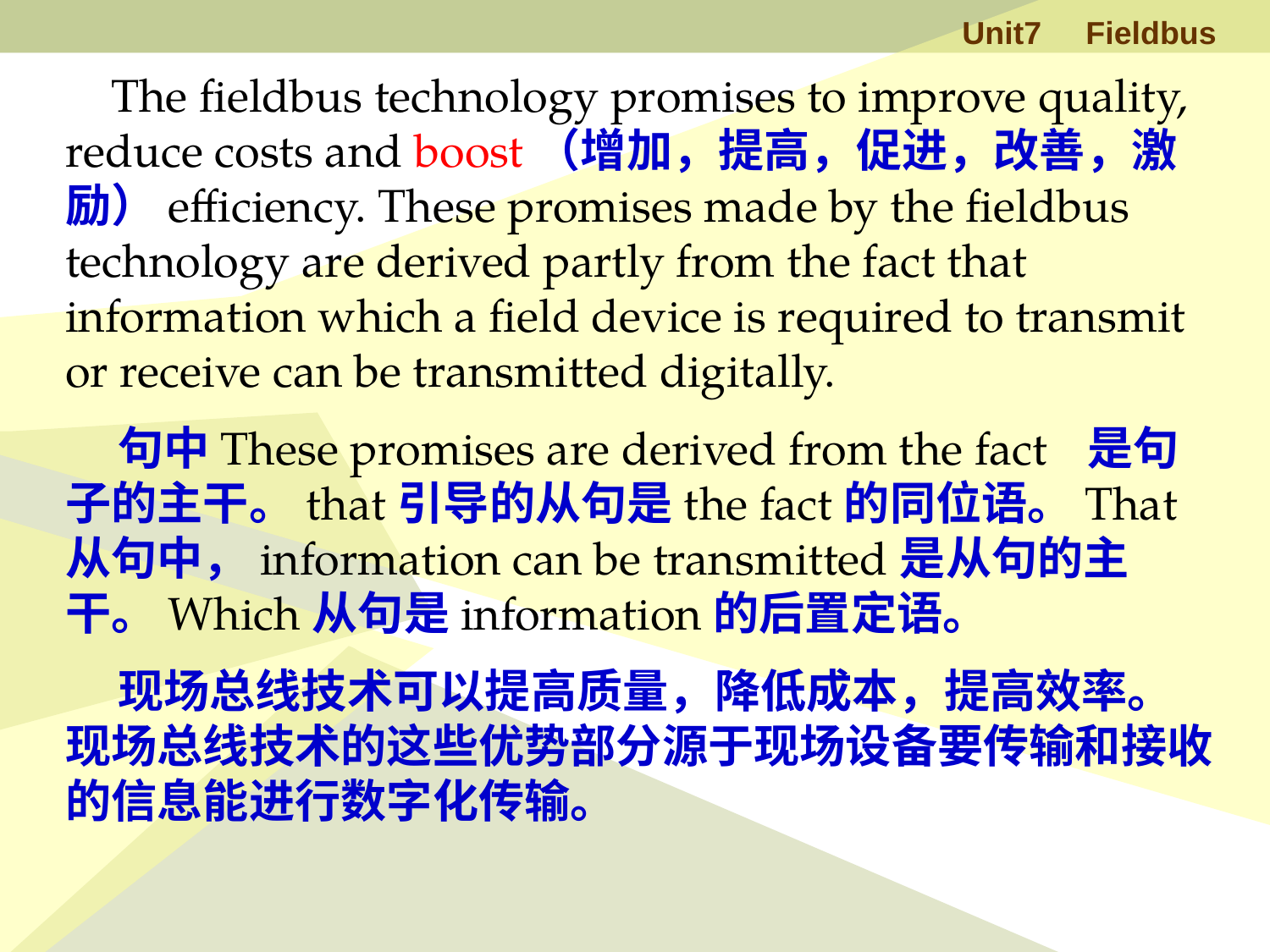

The fieldbus technology promises to improve quality, reduce costs and boost（增加，提高，促进，改善，激励）efficiency. These promises made by the fieldbus technology are derived partly from the fact that information which a field device is required to transmit or receive can be transmitted digitally.
    句中These promises are derived from the fact 是句子的主干。that引导的从句是the fact的同位语。That从句中，information can be transmitted是从句的主干。Which从句是information的后置定语。
    现场总线技术可以提高质量，降低成本，提高效率。现场总线技术的这些优势部分源于现场设备要传输和接收的信息能进行数字化传输。